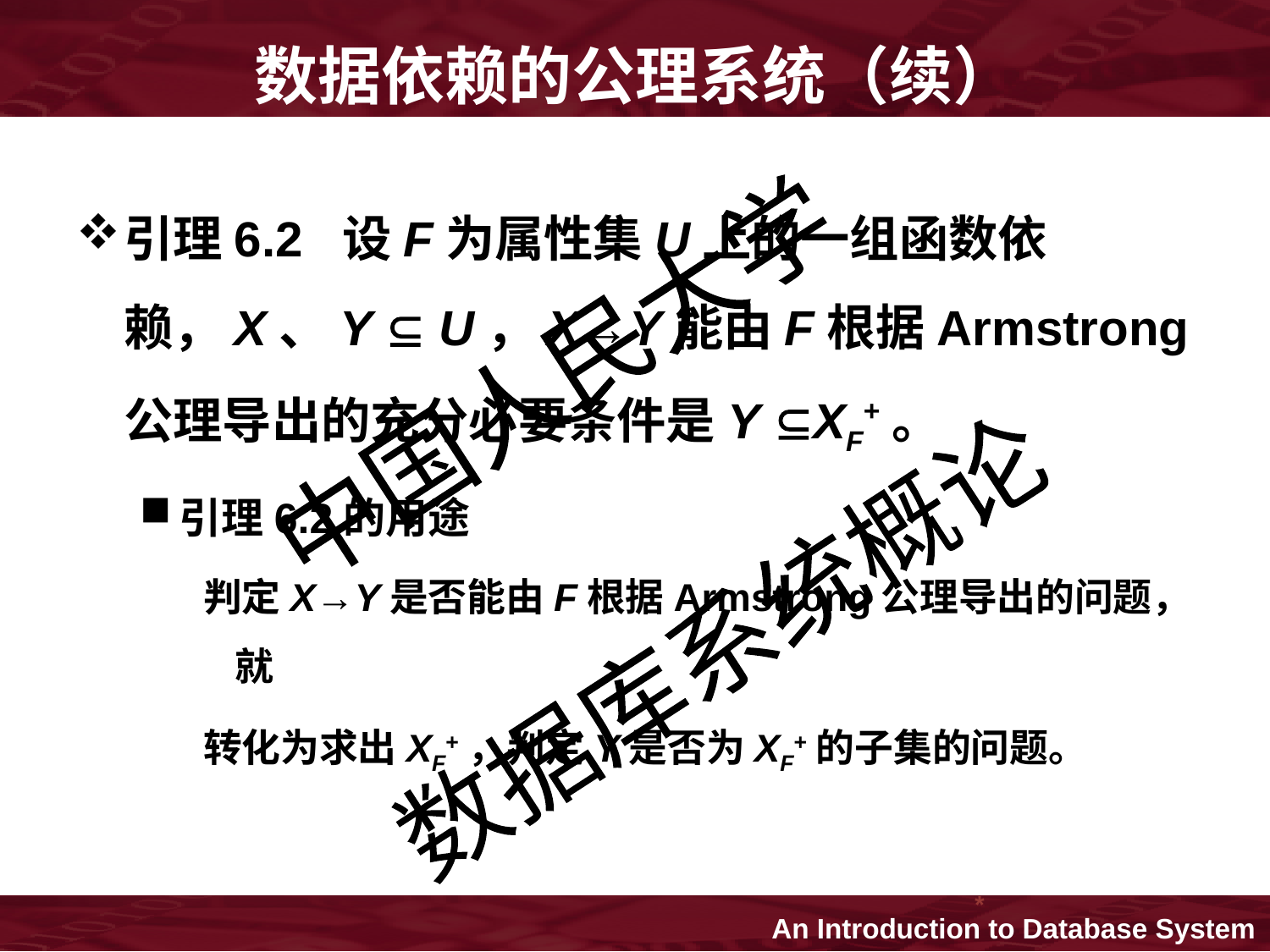

数据依赖的公理系统（续）
引理6.2  设F为属性集U上的一组函数依赖，X、Y ⊆ U，X→Y能由F根据Armstrong公理导出的充分必要条件是Y ⊆XF+。
引理6.2的用途
判定X→Y是否能由F根据Armstrong公理导出的问题，就
转化为求出XF+，判定Y是否为XF+的子集的问题。

*